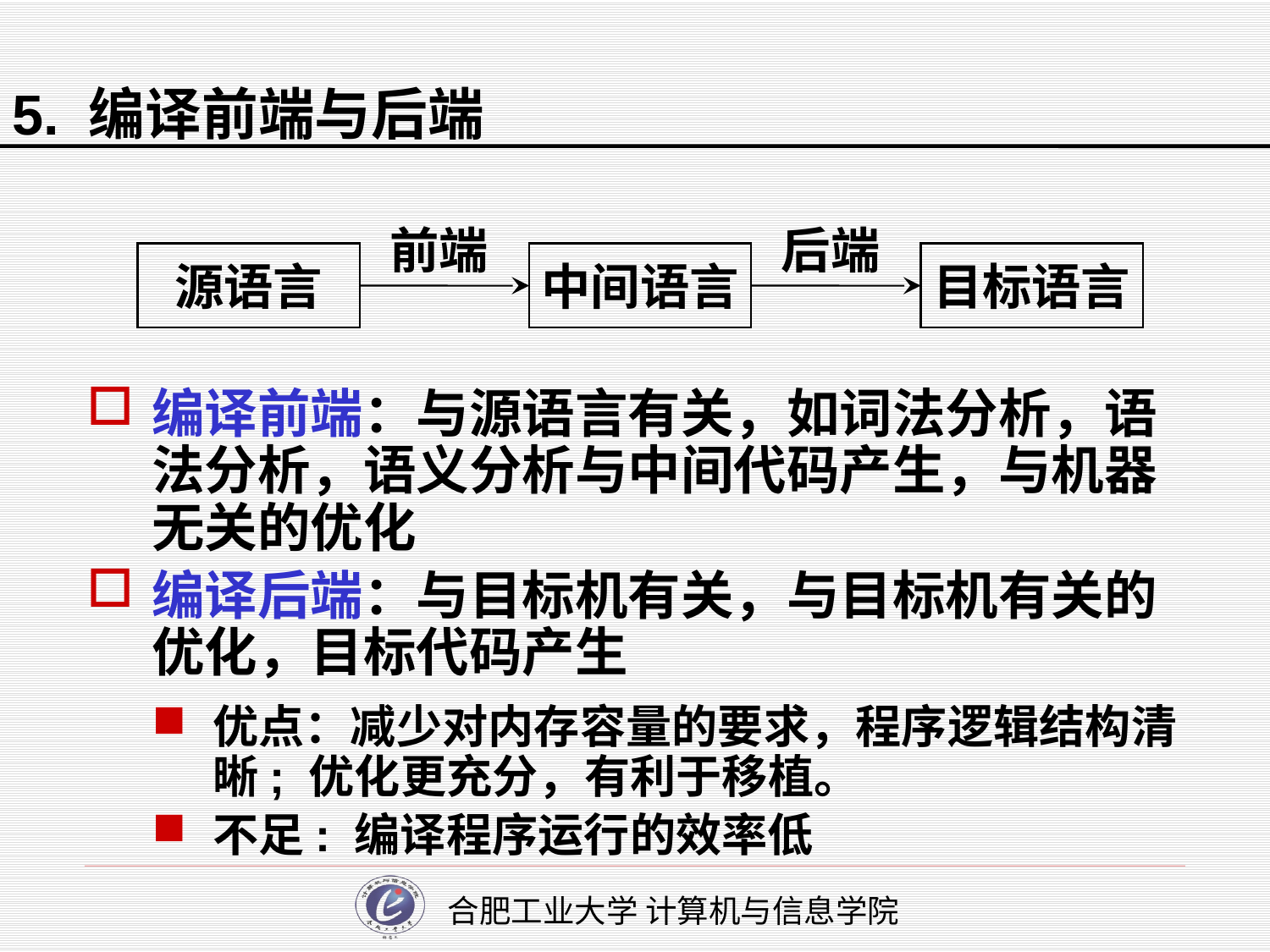

# 5. 编译前端与后端

前端
后端
源语言
中间语言
目标语言

编译前端：与源语言有关，如词法分析，语法分析，语义分析与中间代码产生，与机器无关的优化
编译后端：与目标机有关，与目标机有关的优化，目标代码产生
优点：减少对内存容量的要求，程序逻辑结构清晰; 优化更充分，有利于移植。
不足: 编译程序运行的效率低
40